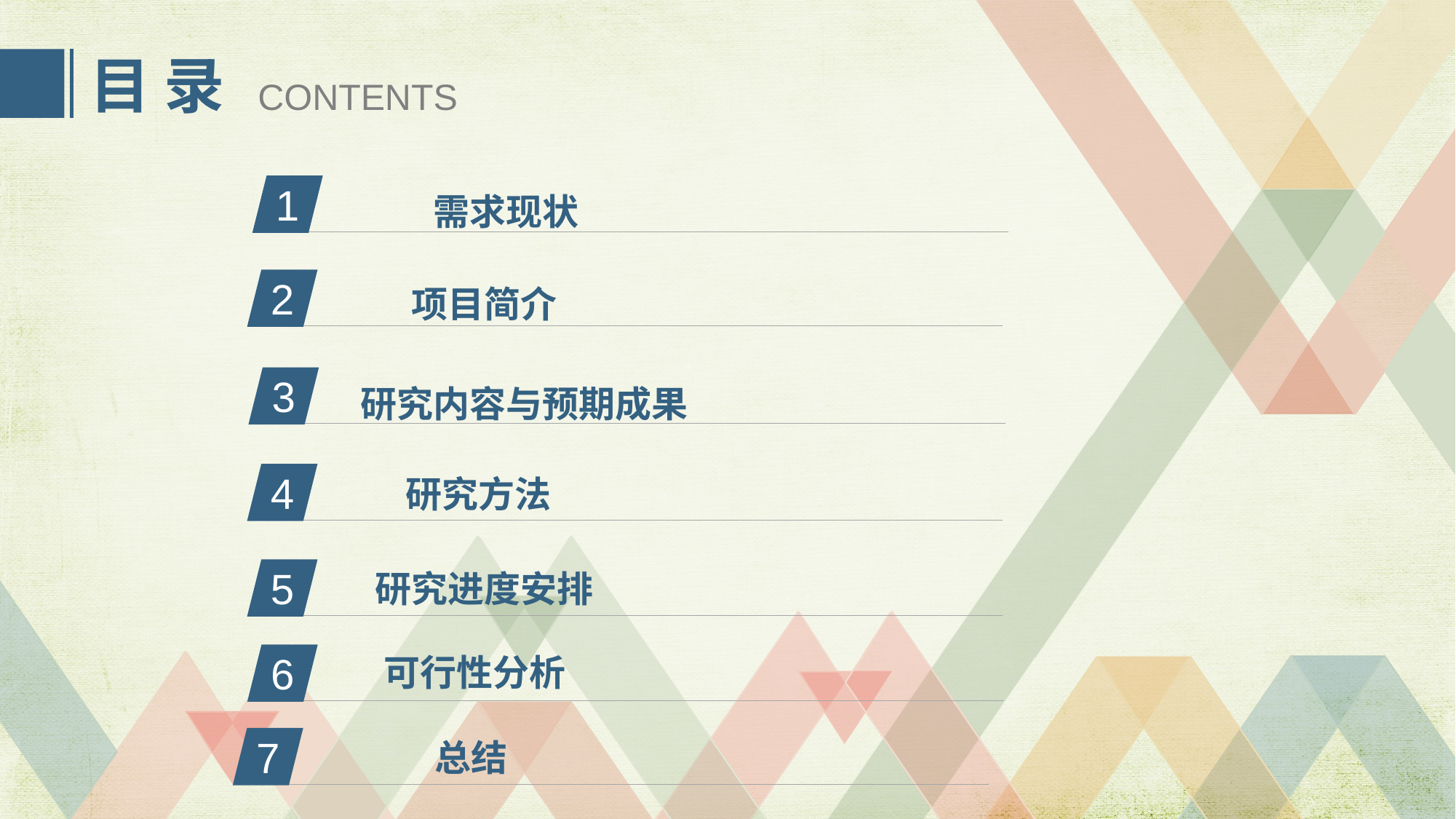

目 录

CONTENTS

1

需求现状

2

项目简介

研究内容与预期成果
3

4

研究方法

5

研究进度安排

6

可行性分析

7

总结